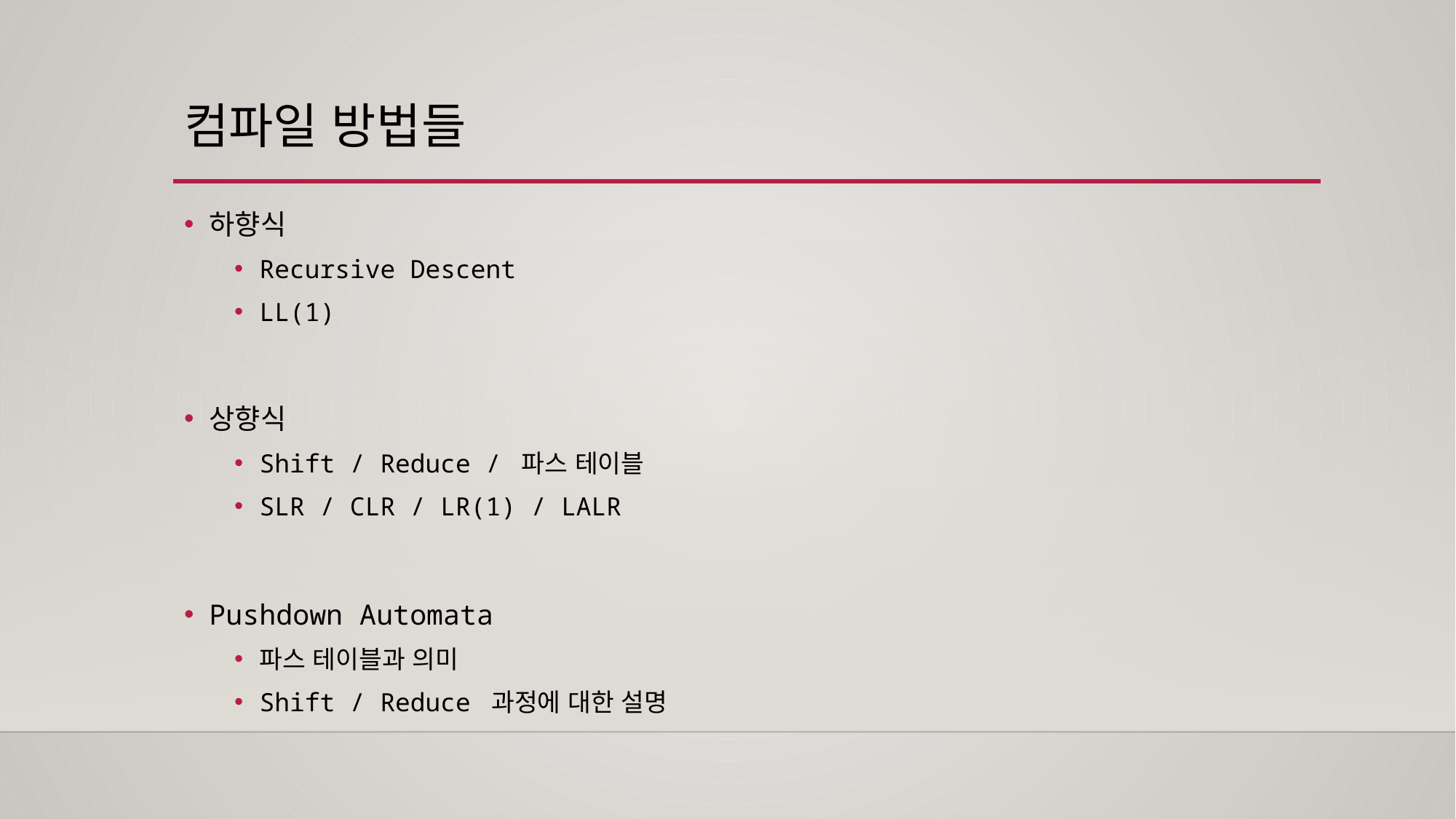

# 컴파일 방법들
하향식
Recursive Descent
LL(1)

상향식
Shift / Reduce / 파스 테이블
SLR / CLR / LR(1) / LALR

Pushdown Automata
파스 테이블과 의미
Shift / Reduce 과정에 대한 설명